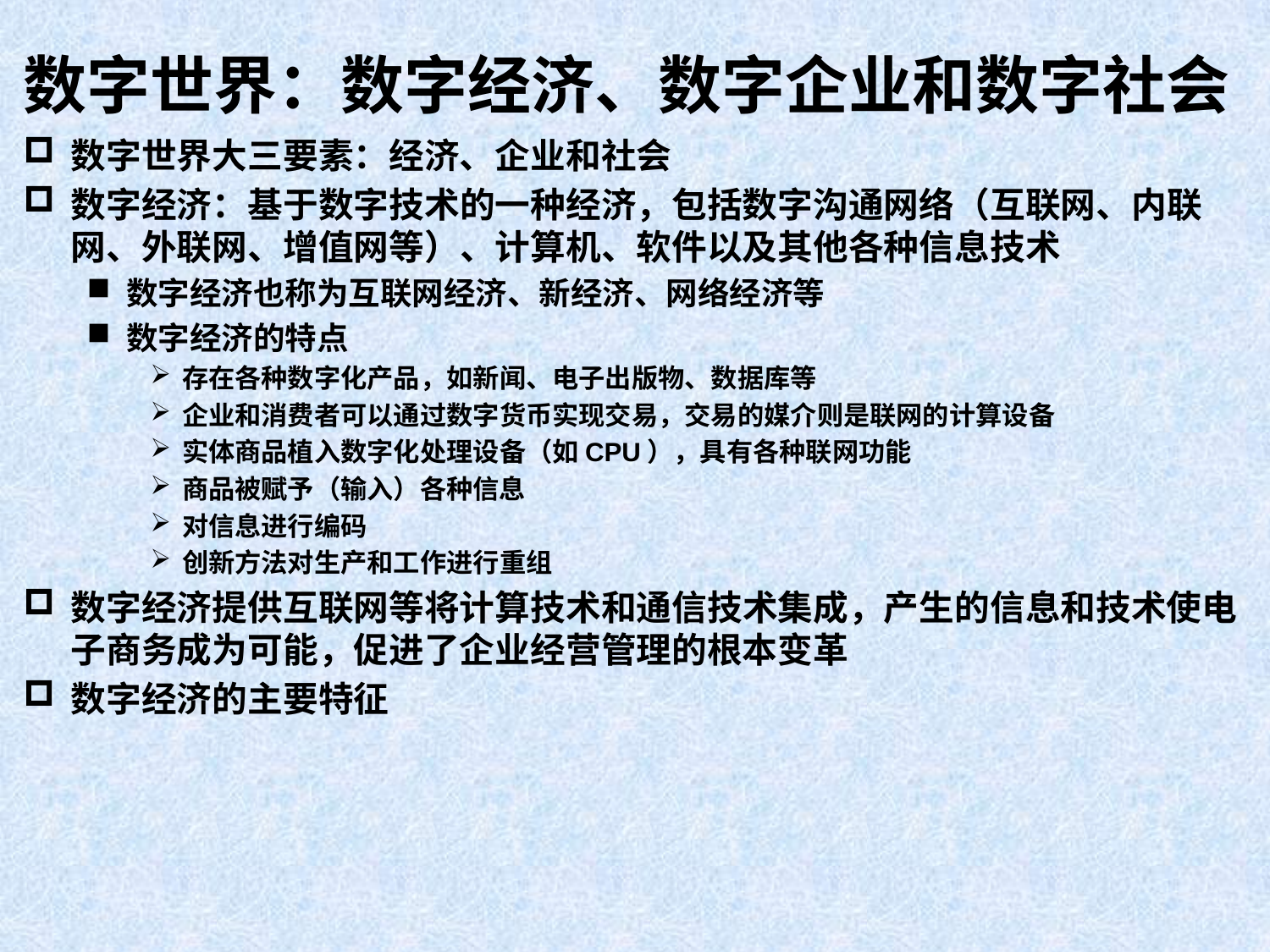

# 数字世界：数字经济、数字企业和数字社会
数字世界大三要素：经济、企业和社会
数字经济：基于数字技术的一种经济，包括数字沟通网络（互联网、内联网、外联网、增值网等）、计算机、软件以及其他各种信息技术
数字经济也称为互联网经济、新经济、网络经济等
数字经济的特点
存在各种数字化产品，如新闻、电子出版物、数据库等
企业和消费者可以通过数字货币实现交易，交易的媒介则是联网的计算设备
实体商品植入数字化处理设备（如CPU），具有各种联网功能
商品被赋予（输入）各种信息
对信息进行编码
创新方法对生产和工作进行重组
数字经济提供互联网等将计算技术和通信技术集成，产生的信息和技术使电子商务成为可能，促进了企业经营管理的根本变革
数字经济的主要特征